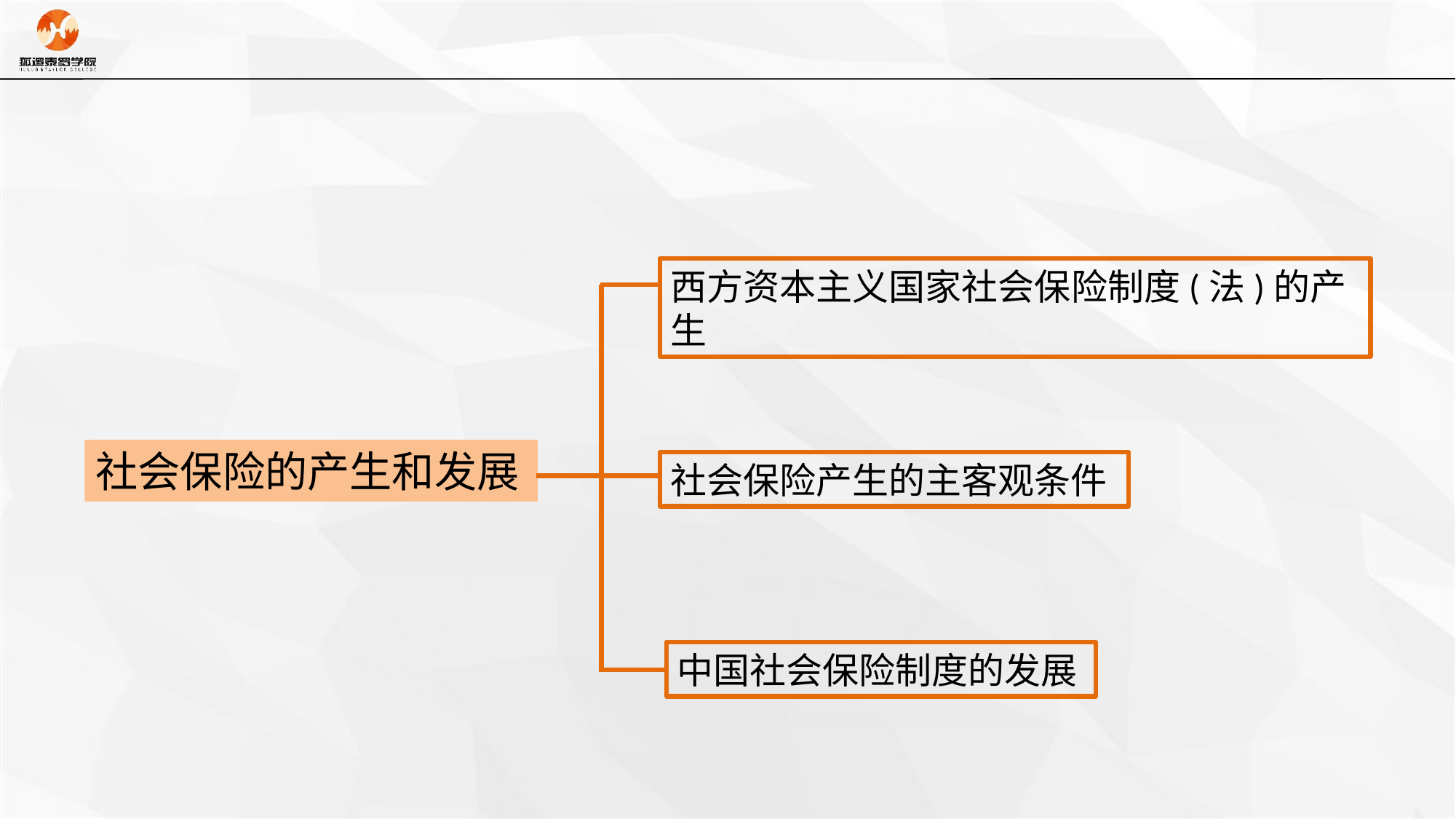

西方资本主义国家社会保险制度(法)的产生
社会保险的产生和发展
社会保险产生的主客观条件
中国社会保险制度的发展